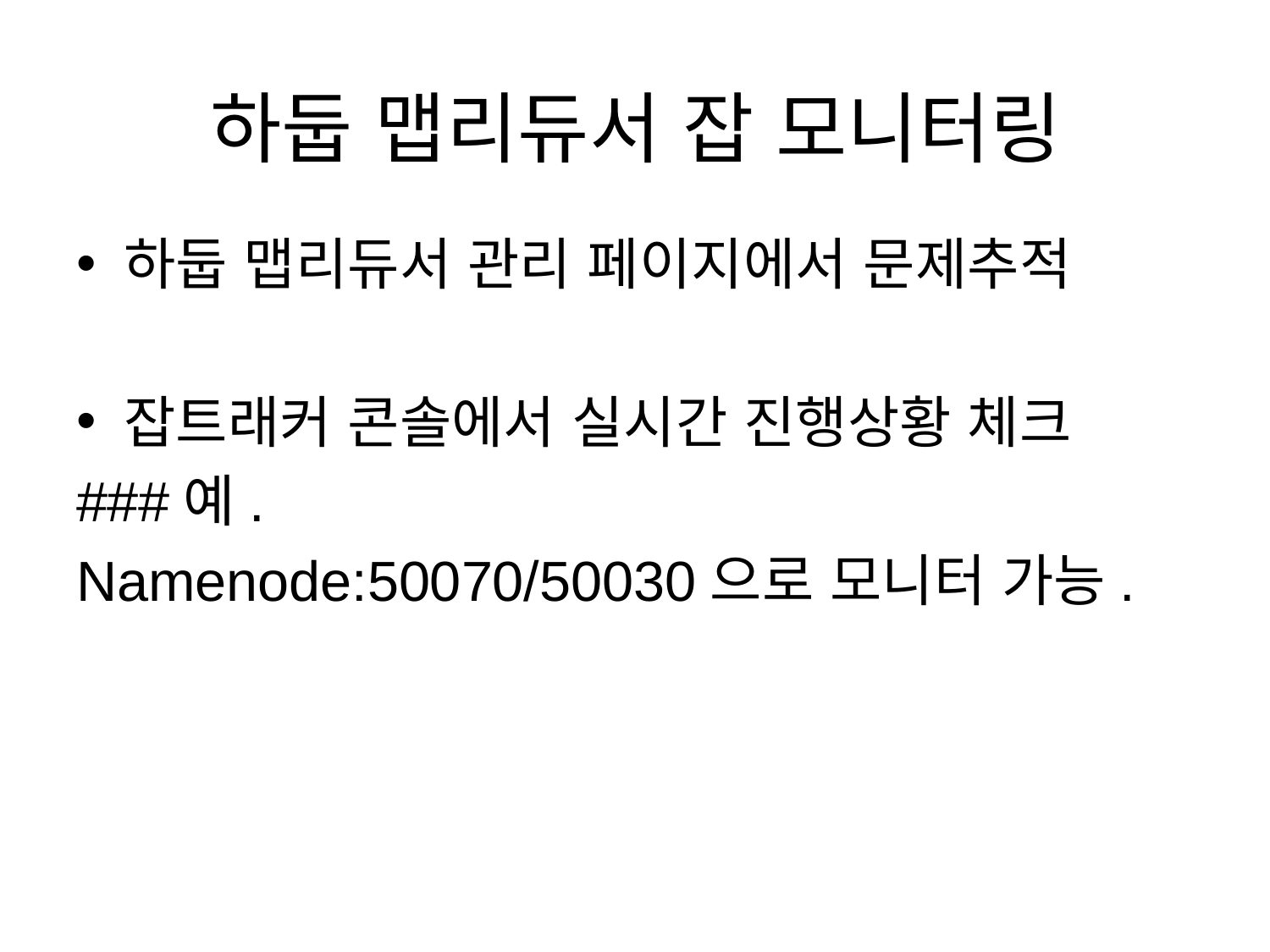

# 하둡 맵리듀서 잡 모니터링
하둡 맵리듀서 관리 페이지에서 문제추적

잡트래커 콘솔에서 실시간 진행상황 체크
###예.
Namenode:50070/50030으로 모니터 가능.